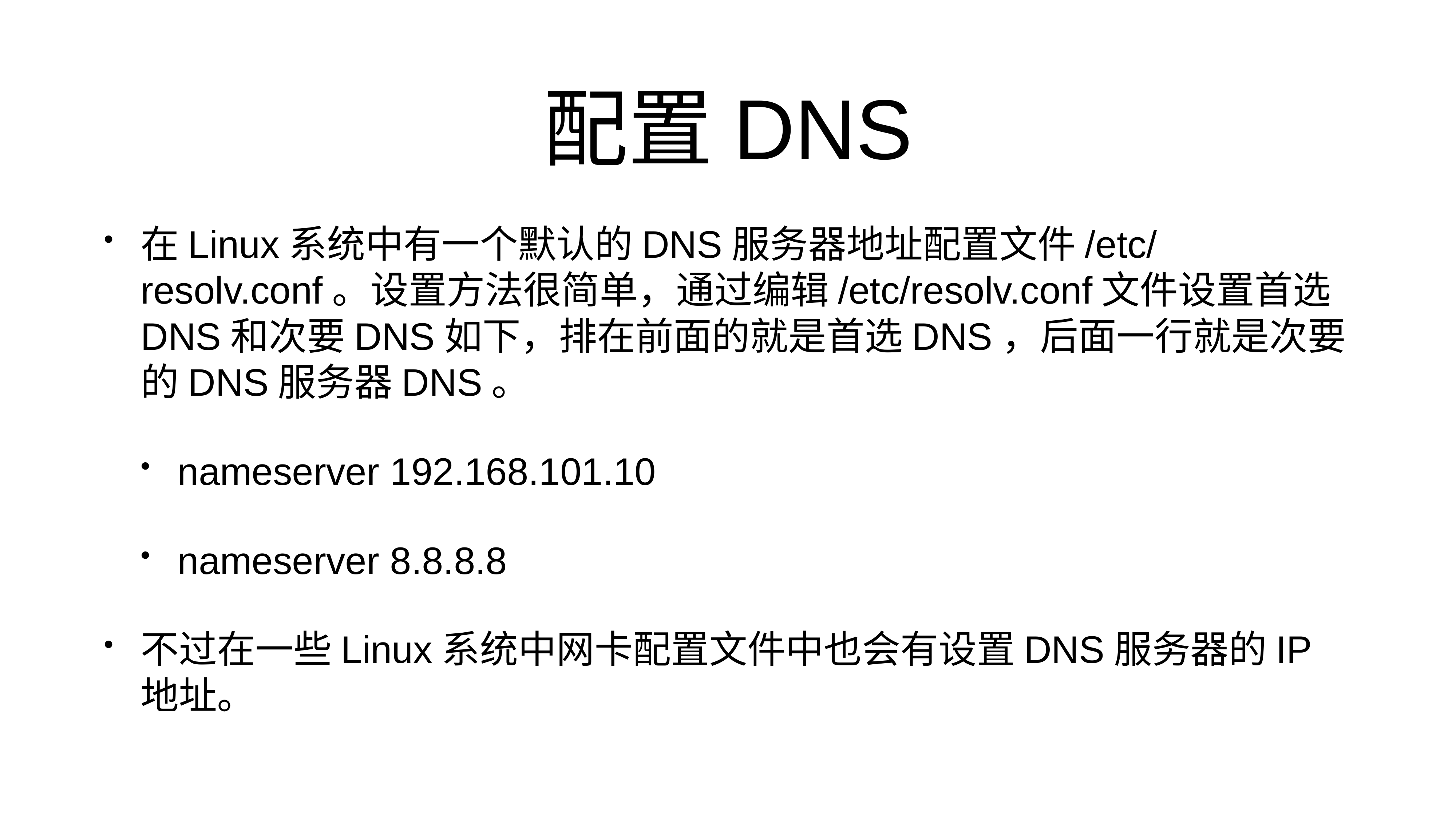

# 配置DNS
在Linux系统中有一个默认的DNS服务器地址配置文件/etc/resolv.conf。设置方法很简单，通过编辑/etc/resolv.conf文件设置首选DNS和次要DNS如下，排在前面的就是首选DNS，后面一行就是次要的DNS服务器DNS。
nameserver 192.168.101.10
nameserver 8.8.8.8
不过在一些Linux系统中网卡配置文件中也会有设置DNS服务器的IP地址。